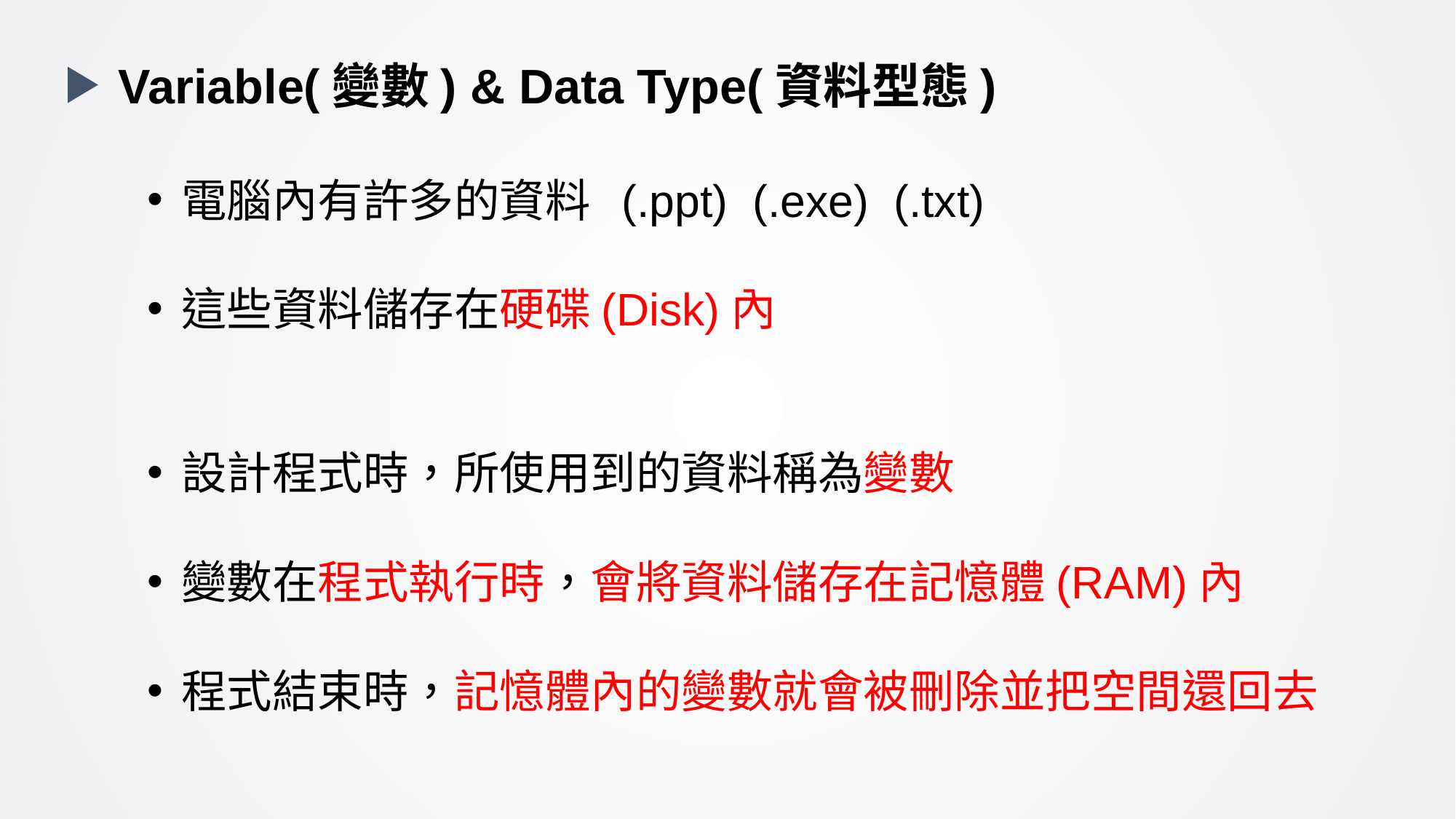

Variable(變數) & Data Type(資料型態)

電腦內有許多的資料  (.ppt)  (.exe)  (.txt)

這些資料儲存在硬碟(Disk)內

設計程式時，所使用到的資料稱為變數

變數在程式執行時，會將資料儲存在記憶體(RAM)內

程式結束時，記憶體內的變數就會被刪除並把空間還回去